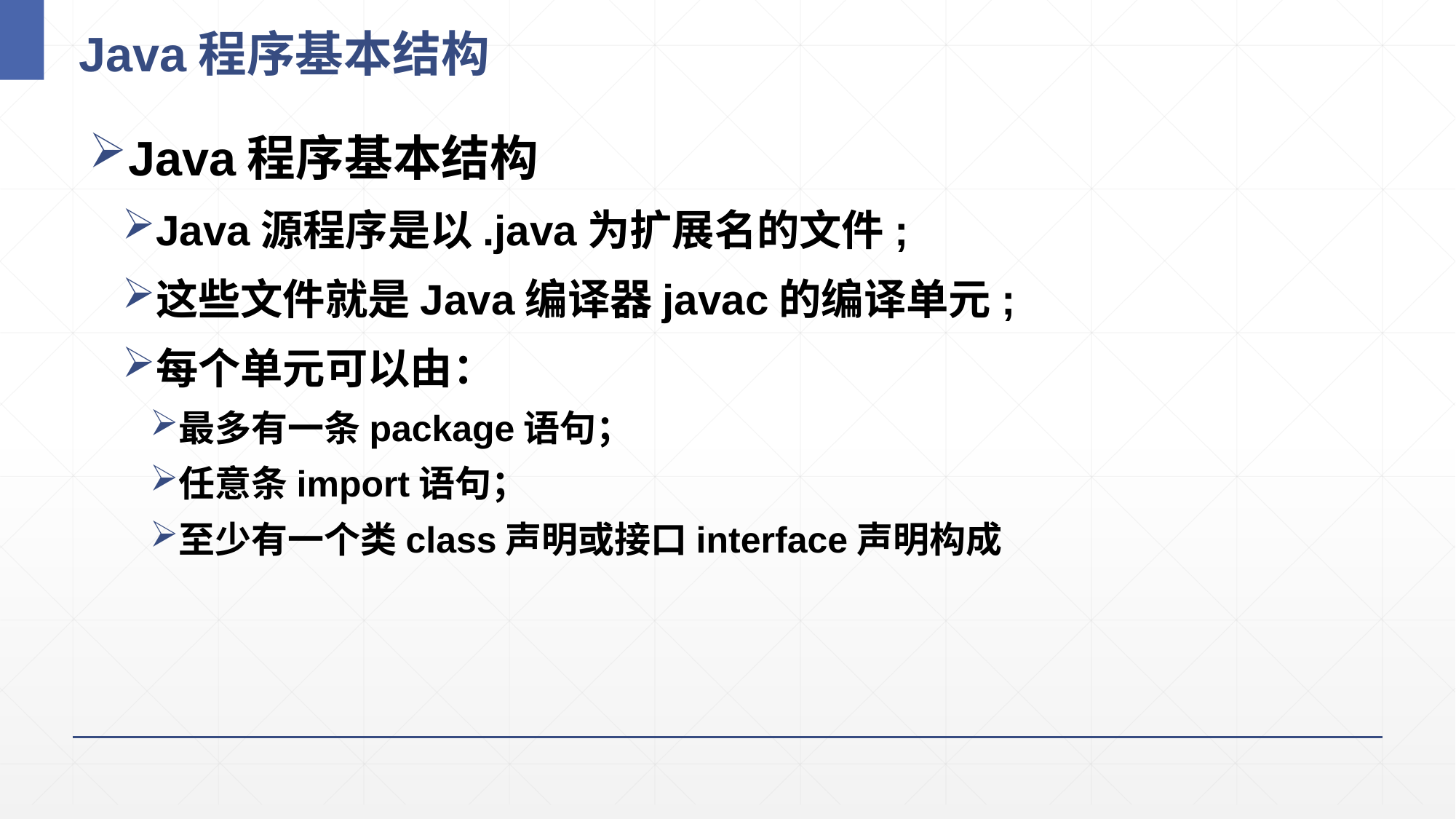

# Java程序基本结构
Java程序基本结构
Java源程序是以.java为扩展名的文件;
这些文件就是Java编译器javac的编译单元;
每个单元可以由：
最多有一条package语句；
任意条import语句；
至少有一个类class声明或接口interface声明构成